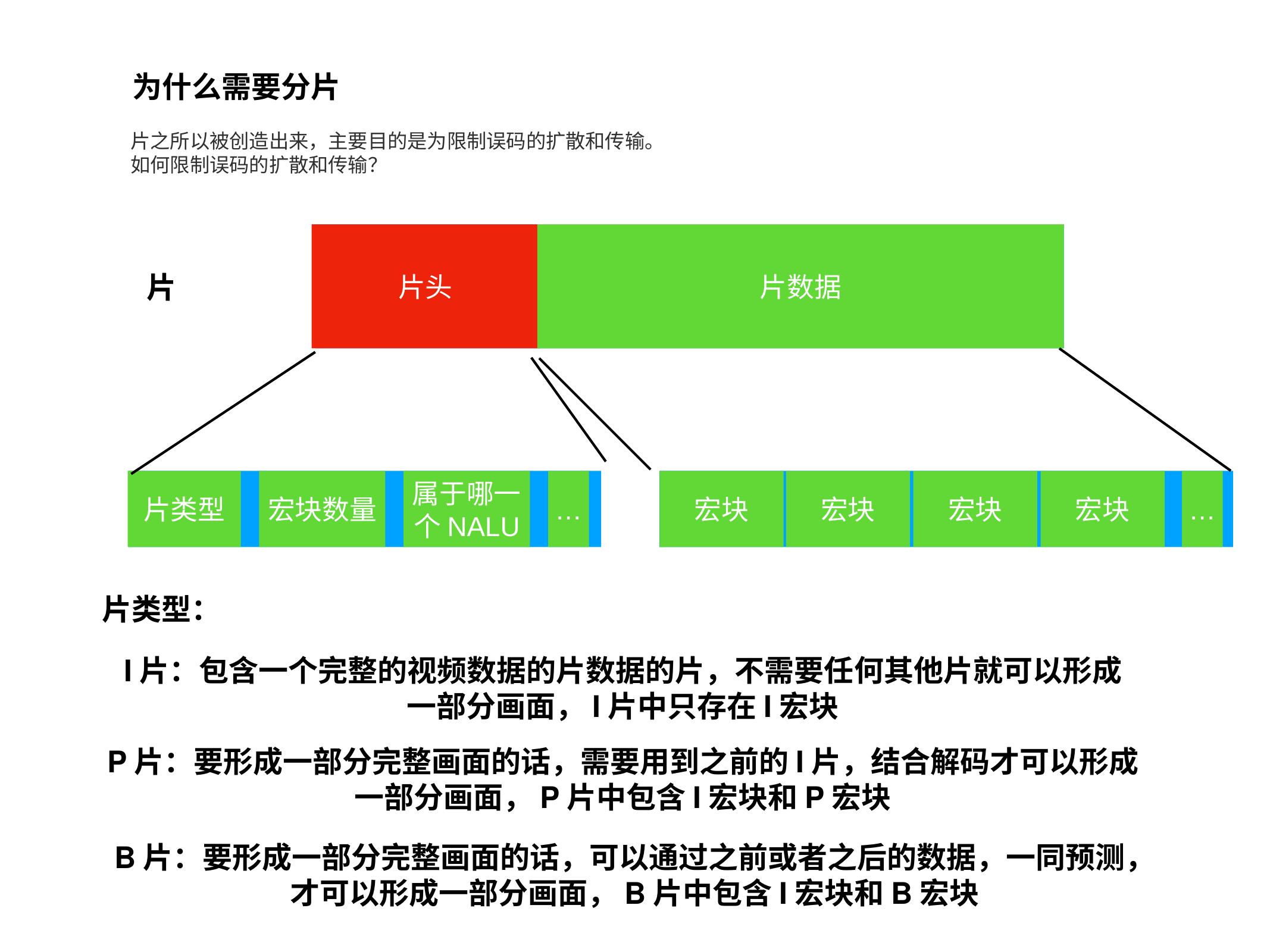

为什么需要分片
片之所以被创造出来，主要目的是为限制误码的扩散和传输。
如何限制误码的扩散和传输？
片头

片数据
片

片类型

宏块数量
属于哪一个NALU
…

宏块
宏块
宏块
宏块
…
片类型：
I片：包含一个完整的视频数据的片数据的片，不需要任何其他片就可以形成
一部分画面，I片中只存在I宏块
P片：要形成一部分完整画面的话，需要用到之前的I片，结合解码才可以形成
一部分画面，P片中包含I宏块和P宏块
B片：要形成一部分完整画面的话，可以通过之前或者之后的数据，一同预测，
才可以形成一部分画面，B片中包含I宏块和B宏块